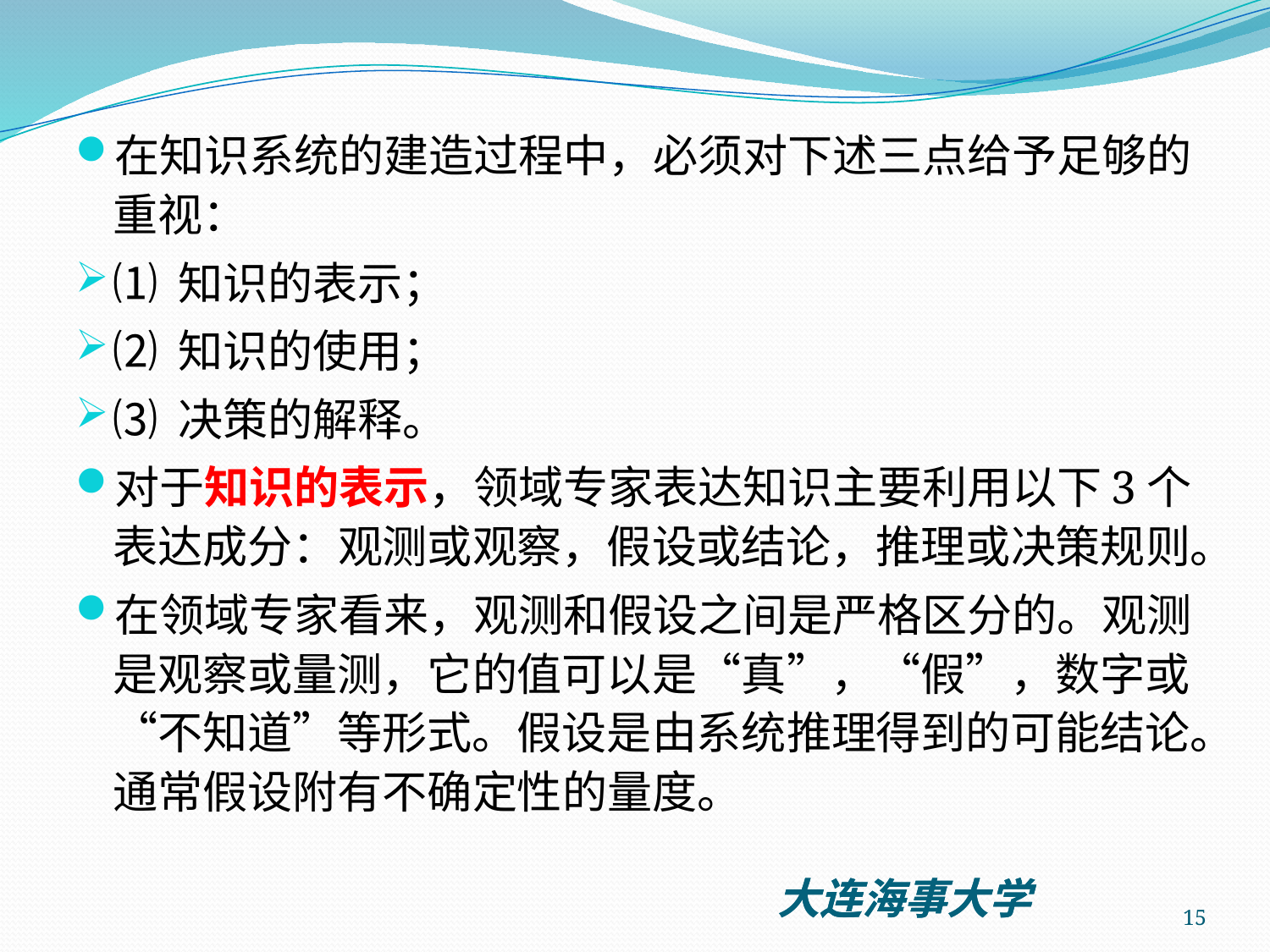

在知识系统的建造过程中，必须对下述三点给予足够的重视：
⑴ 知识的表示；
⑵ 知识的使用；
⑶ 决策的解释。
对于知识的表示，领域专家表达知识主要利用以下3个表达成分：观测或观察，假设或结论，推理或决策规则。
在领域专家看来，观测和假设之间是严格区分的。观测是观察或量测，它的值可以是“真”，“假”，数字或“不知道”等形式。假设是由系统推理得到的可能结论。通常假设附有不确定性的量度。

15